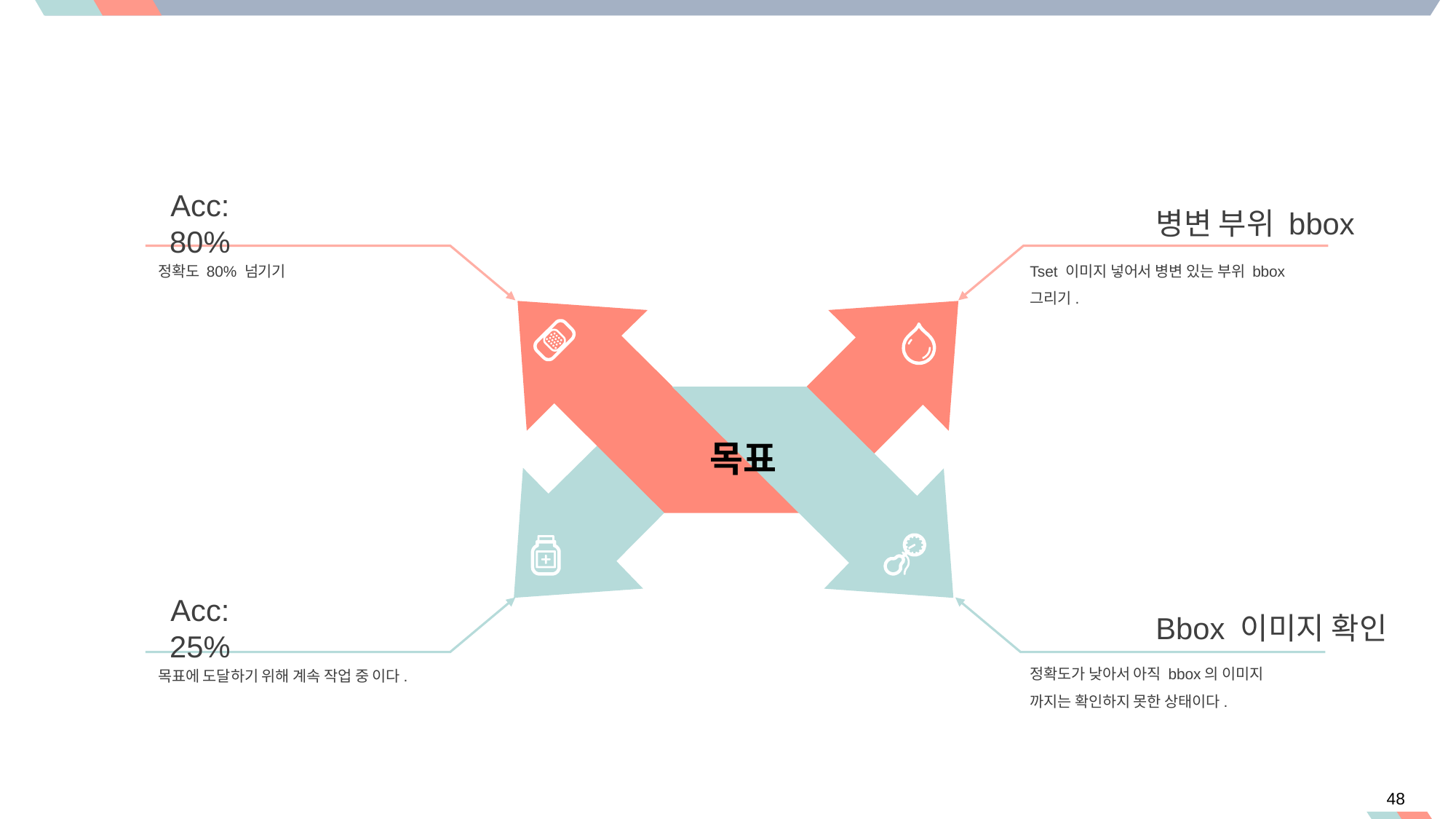

Acc: 80%
병변 부위 bbox

정확도 80% 넘기기
Tset 이미지 넣어서 병변 있는 부위 bbox 그리기.

목표

Acc: 25%
Bbox 이미지 확인
정확도가 낮아서 아직 bbox의 이미지
까지는 확인하지 못한 상태이다.
목표에 도달하기 위해 계속 작업 중 이다.